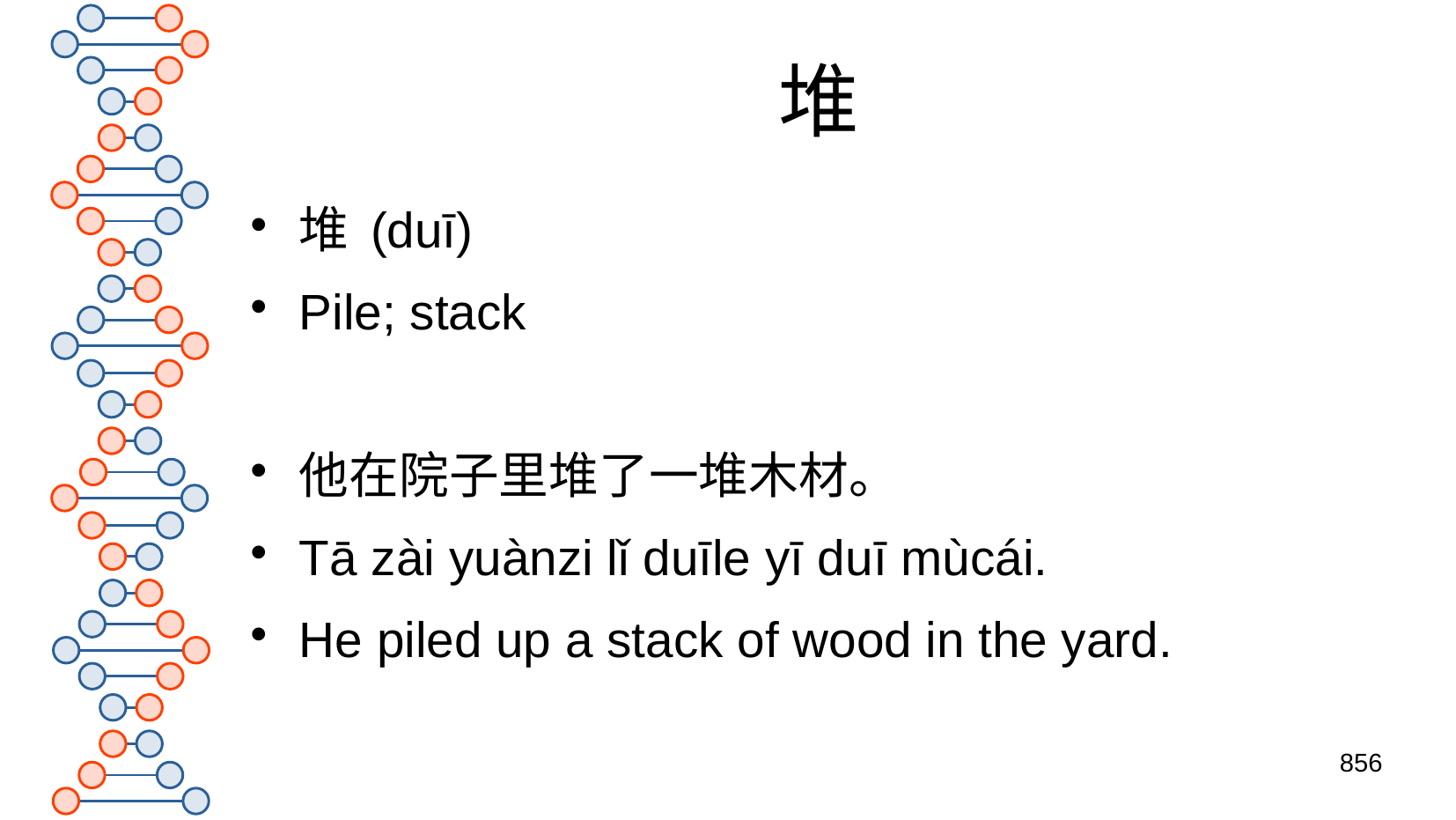

# 堆
堆 (duī)
Pile; stack

他在院子里堆了一堆木材。
Tā zài yuànzi lǐ duīle yī duī mùcái.
He piled up a stack of wood in the yard.

856